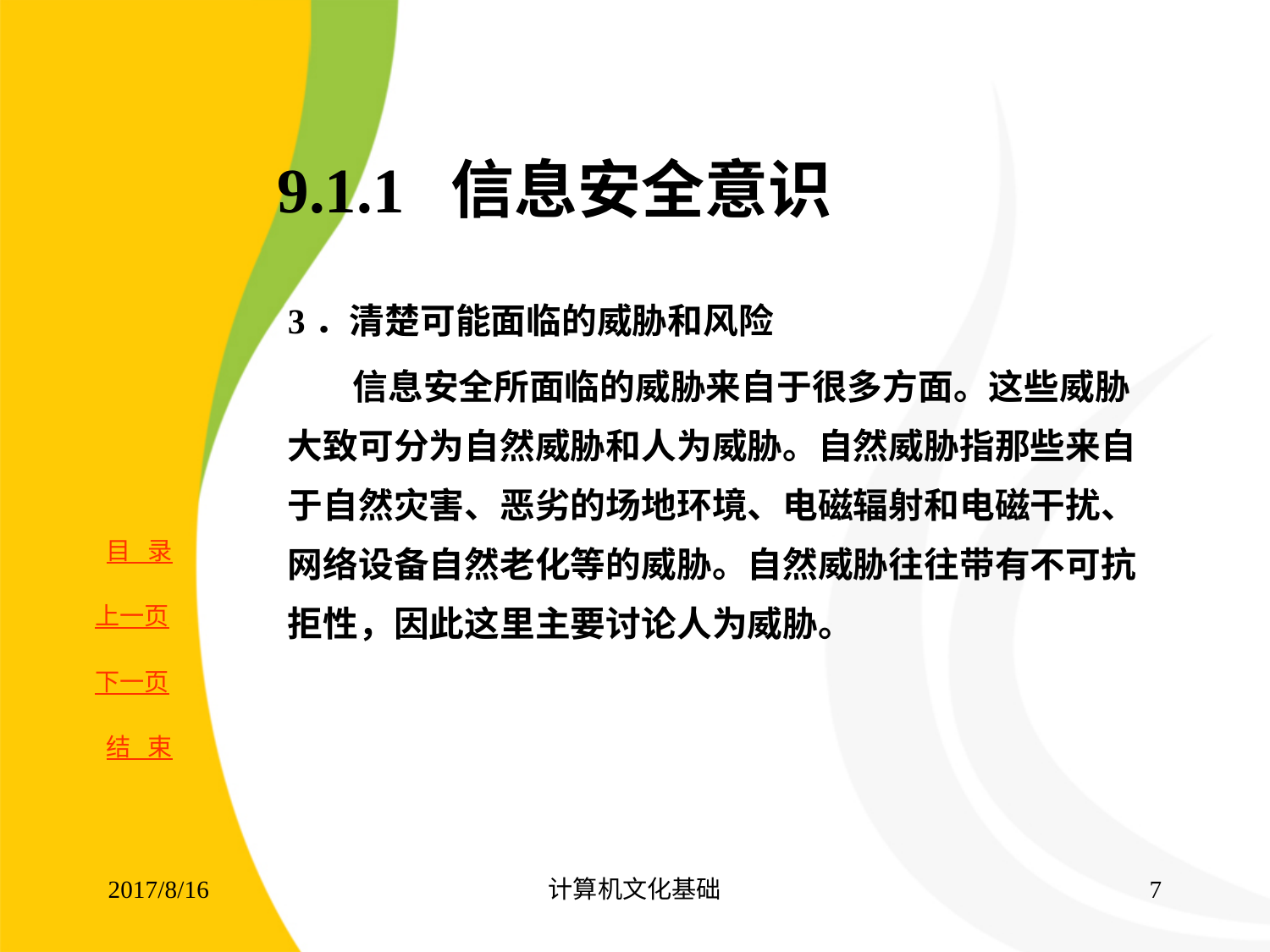

# 9.1.1  信息安全意识
3．清楚可能面临的威胁和风险
       信息安全所面临的威胁来自于很多方面。这些威胁大致可分为自然威胁和人为威胁。自然威胁指那些来自于自然灾害、恶劣的场地环境、电磁辐射和电磁干扰、网络设备自然老化等的威胁。自然威胁往往带有不可抗拒性，因此这里主要讨论人为威胁。
2017/8/16
计算机文化基础
7